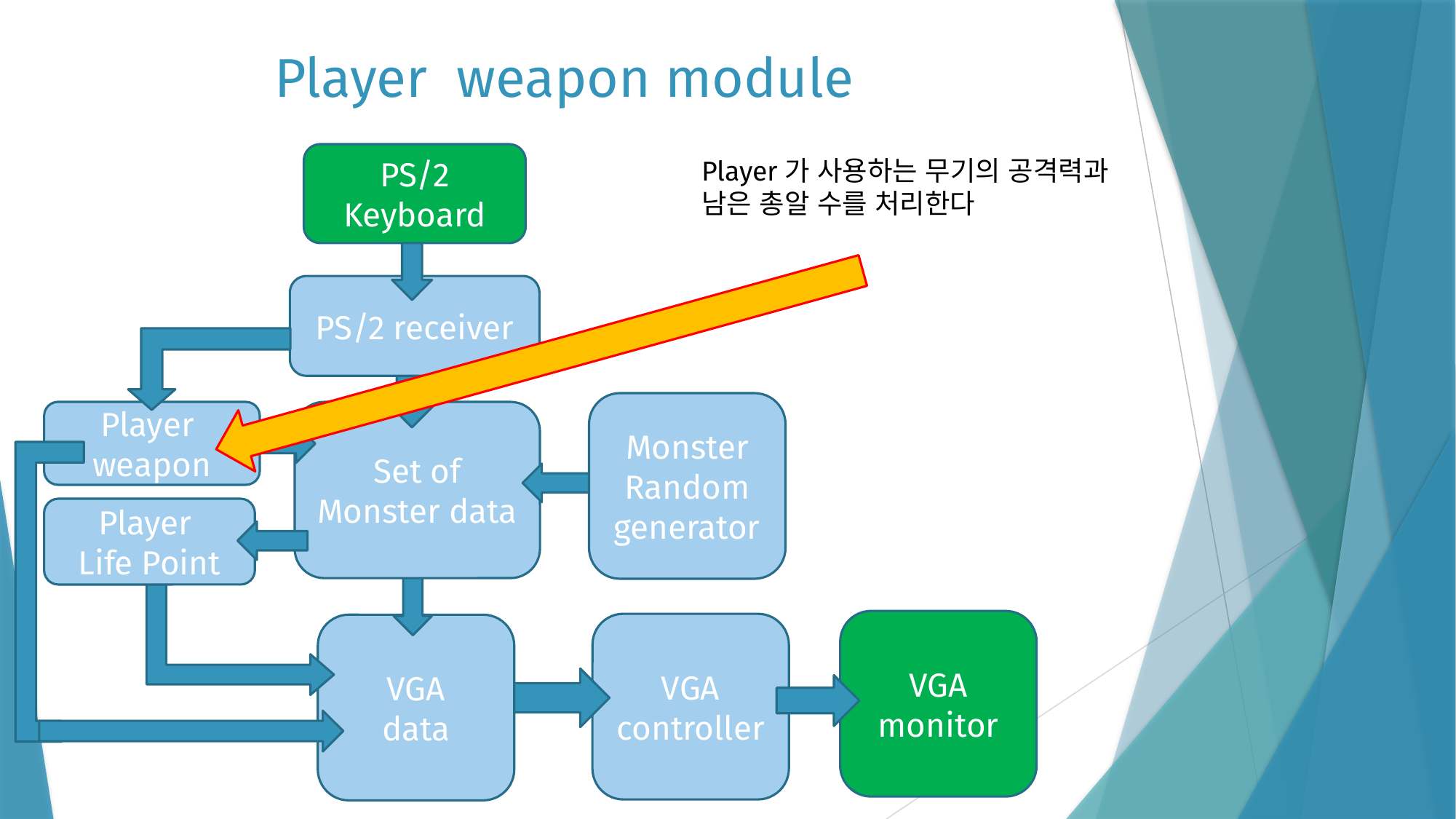

# Player  weapon module
PS/2
Keyboard

PS/2 receiver

Monster
Random generator
Player
weapon
Set of
Monster data

Player
Life Point

VGA monitor
VGA controller
VGA
data

Player가 사용하는 무기의 공격력과 남은 총알 수를 처리한다